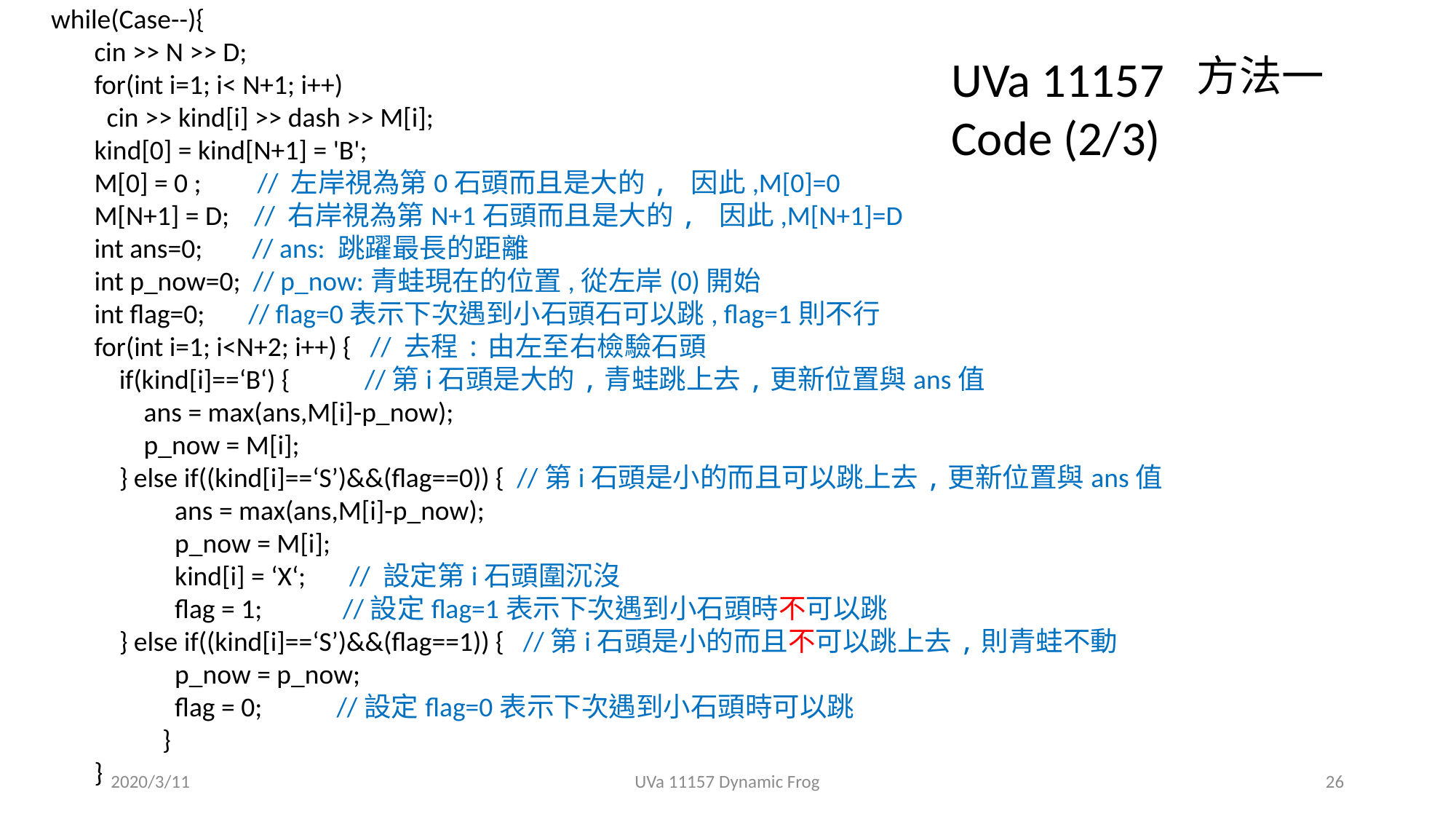

while(Case--){
        cin >> N >> D;
        for(int i=1; i< N+1; i++)
          cin >> kind[i] >> dash >> M[i];
        kind[0] = kind[N+1] = 'B';
        M[0] = 0 ;         // 左岸視為第0石頭而且是大的, 因此,M[0]=0
        M[N+1] = D;    // 右岸視為第N+1石頭而且是大的, 因此,M[N+1]=D
        int ans=0;        // ans: 跳躍最長的距離
        int p_now=0;  // p_now:青蛙現在的位置,從左岸(0)開始
        int flag=0;       // flag=0表示下次遇到小石頭石可以跳, flag=1則不行
        for(int i=1; i<N+2; i++) {   // 去程:由左至右檢驗石頭
            if(kind[i]==‘B‘) {            //第i石頭是大的,青蛙跳上去,更新位置與ans值
                ans = max(ans,M[i]-p_now);
                p_now = M[i];
            } else if((kind[i]==‘S’)&&(flag==0)) {  //第i石頭是小的而且可以跳上去,更新位置與ans值
                     ans = max(ans,M[i]-p_now);
                     p_now = M[i];
                     kind[i] = ‘X‘;       // 設定第i石頭圍沉沒
                     flag = 1;             //設定flag=1表示下次遇到小石頭時不可以跳
            } else if((kind[i]==‘S’)&&(flag==1)) {   //第i石頭是小的而且不可以跳上去,則青蛙不動
                     p_now = p_now;
                     flag = 0;            //設定flag=0表示下次遇到小石頭時可以跳
                   }
        }
UVa 11157 Code (2/3)
方法一
2020/3/11
UVa 11157 Dynamic Frog
26